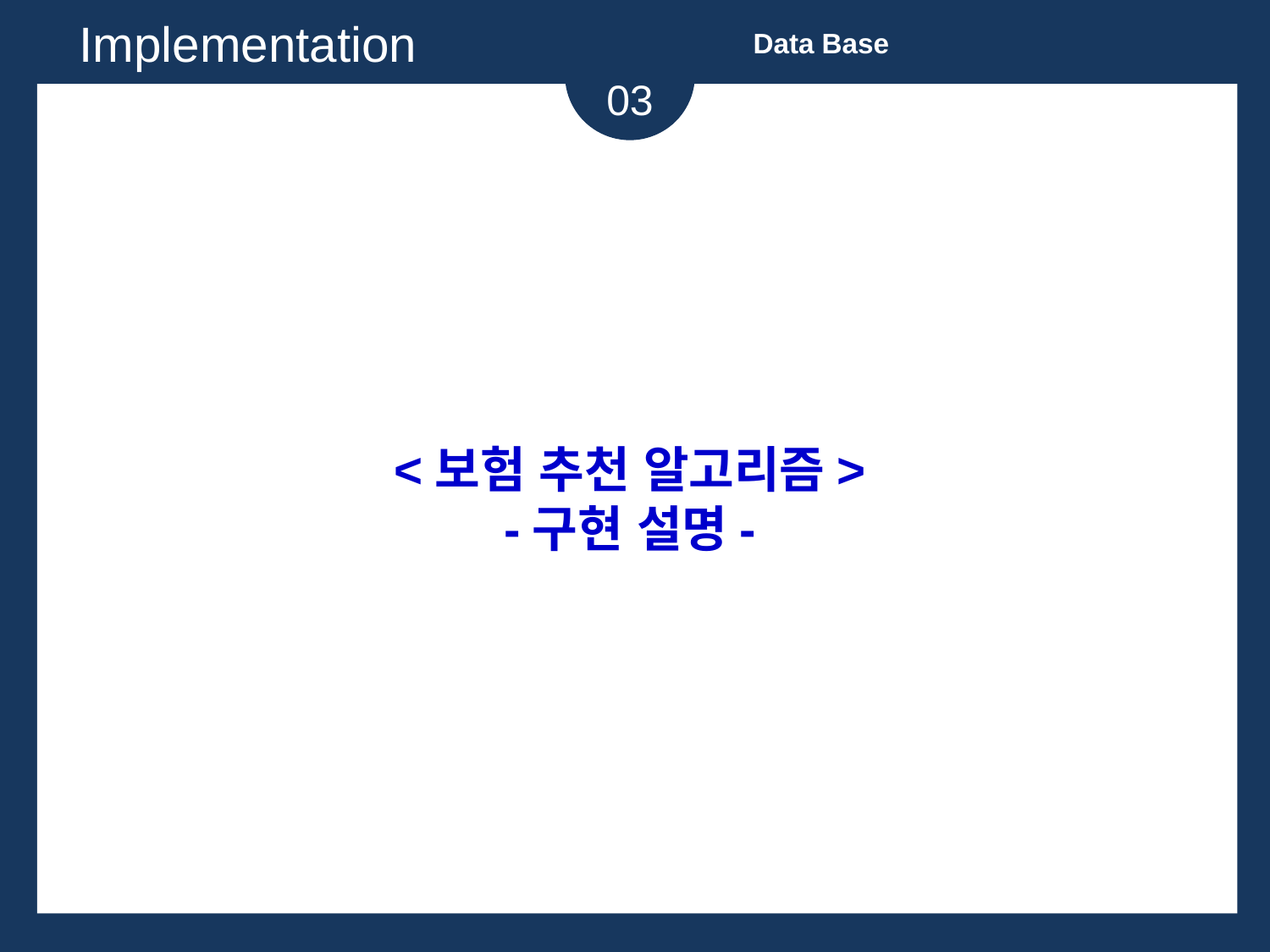

Implementation

Data Base
03

<보험 추천 알고리즘>
-구현 설명-